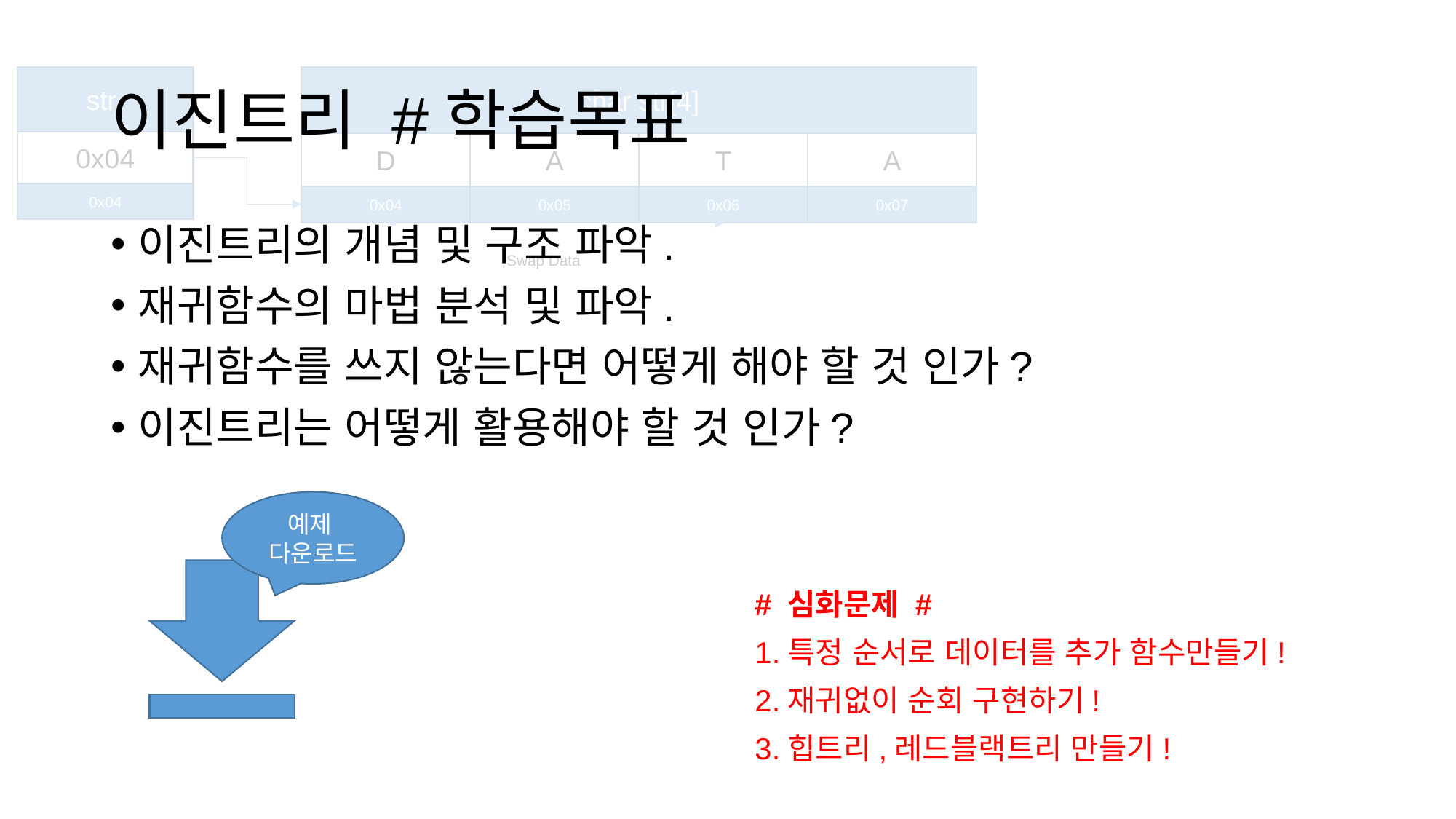

# 이진트리 #학습목표

str
0x04
0x04
char str[4]
D
0x04
A
0x05
T
0x06
A
0x07
Swap Data
이진트리의 개념 및 구조 파악.
재귀함수의 마법 분석 및 파악.
재귀함수를 쓰지 않는다면 어떻게 해야 할 것 인가?
이진트리는 어떻게 활용해야 할 것 인가?
예제
다운로드

# 심화문제 #
1.특정 순서로 데이터를 추가 함수만들기!
2.재귀없이 순회 구현하기!
3.힙트리,레드블랙트리 만들기!